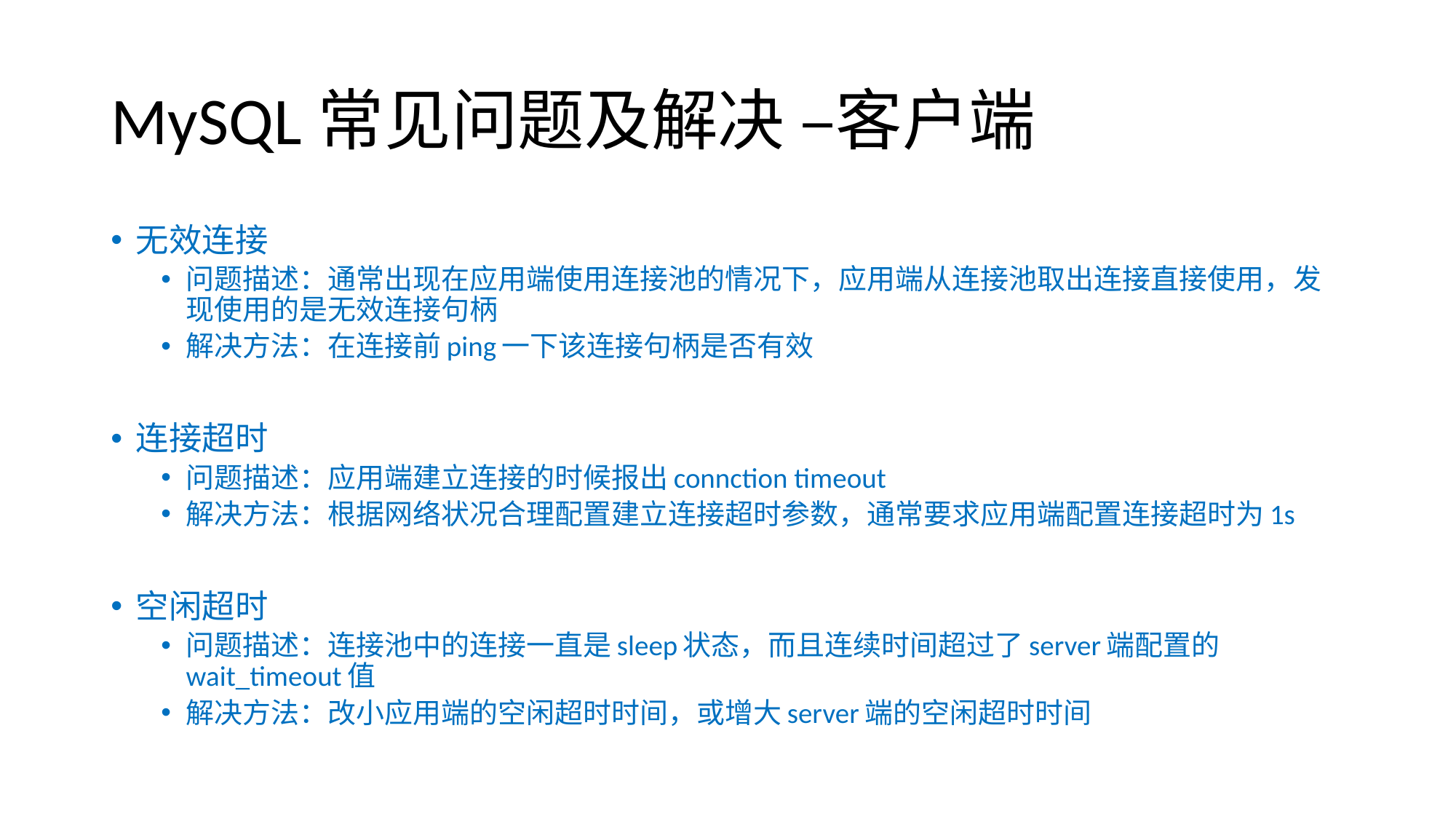

# MySQL常见问题及解决 –客户端
无效连接
问题描述：通常出现在应用端使用连接池的情况下，应用端从连接池取出连接直接使用，发现使用的是无效连接句柄
解决方法：在连接前ping一下该连接句柄是否有效

连接超时
问题描述：应用端建立连接的时候报出connction timeout
解决方法：根据网络状况合理配置建立连接超时参数，通常要求应用端配置连接超时为1s

空闲超时
问题描述：连接池中的连接一直是sleep状态，而且连续时间超过了server端配置的wait_timeout值
解决方法：改小应用端的空闲超时时间，或增大server端的空闲超时时间